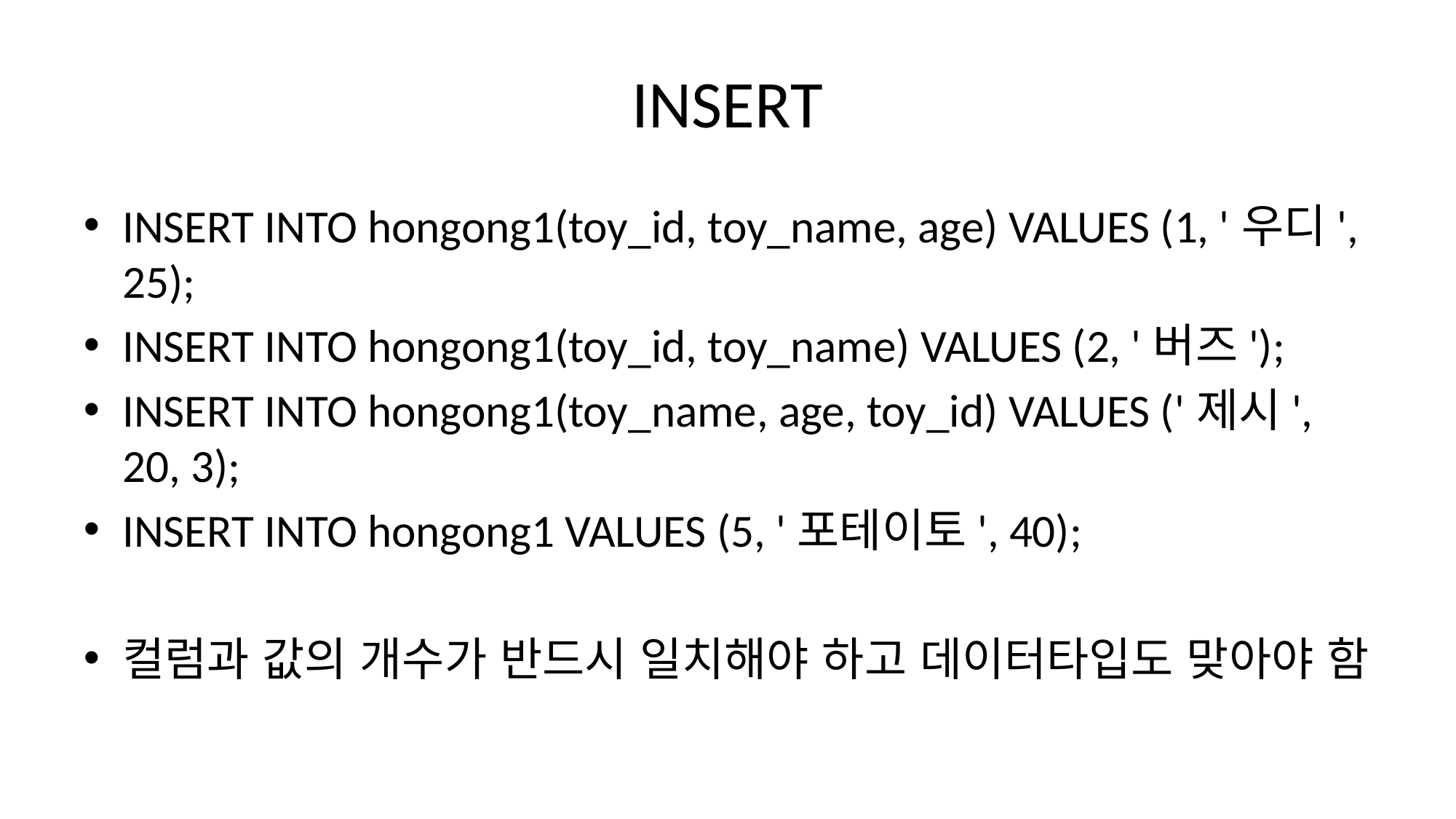

# INSERT
INSERT INTO hongong1(toy_id, toy_name, age) VALUES (1, '우디', 25);
INSERT INTO hongong1(toy_id, toy_name) VALUES (2, '버즈');
INSERT INTO hongong1(toy_name, age, toy_id) VALUES ('제시', 20, 3);
INSERT INTO hongong1 VALUES (5, '포테이토', 40);

컬럼과 값의 개수가 반드시 일치해야 하고 데이터타입도 맞아야 함